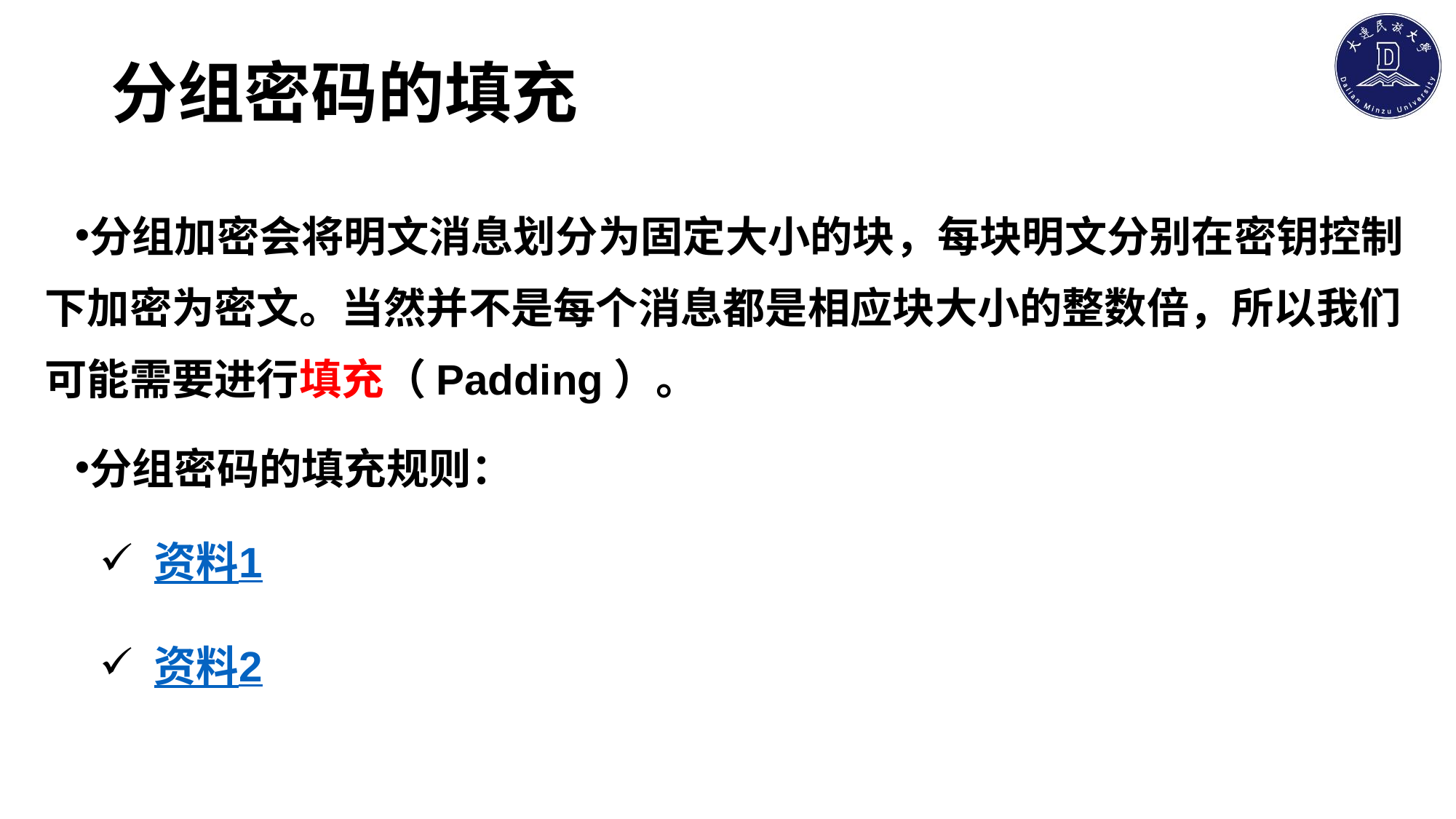

# 分组密码的填充
分组加密会将明文消息划分为固定大小的块，每块明文分别在密钥控制下加密为密文。当然并不是每个消息都是相应块大小的整数倍，所以我们可能需要进行填充（Padding）。
分组密码的填充规则：
资料1
资料2